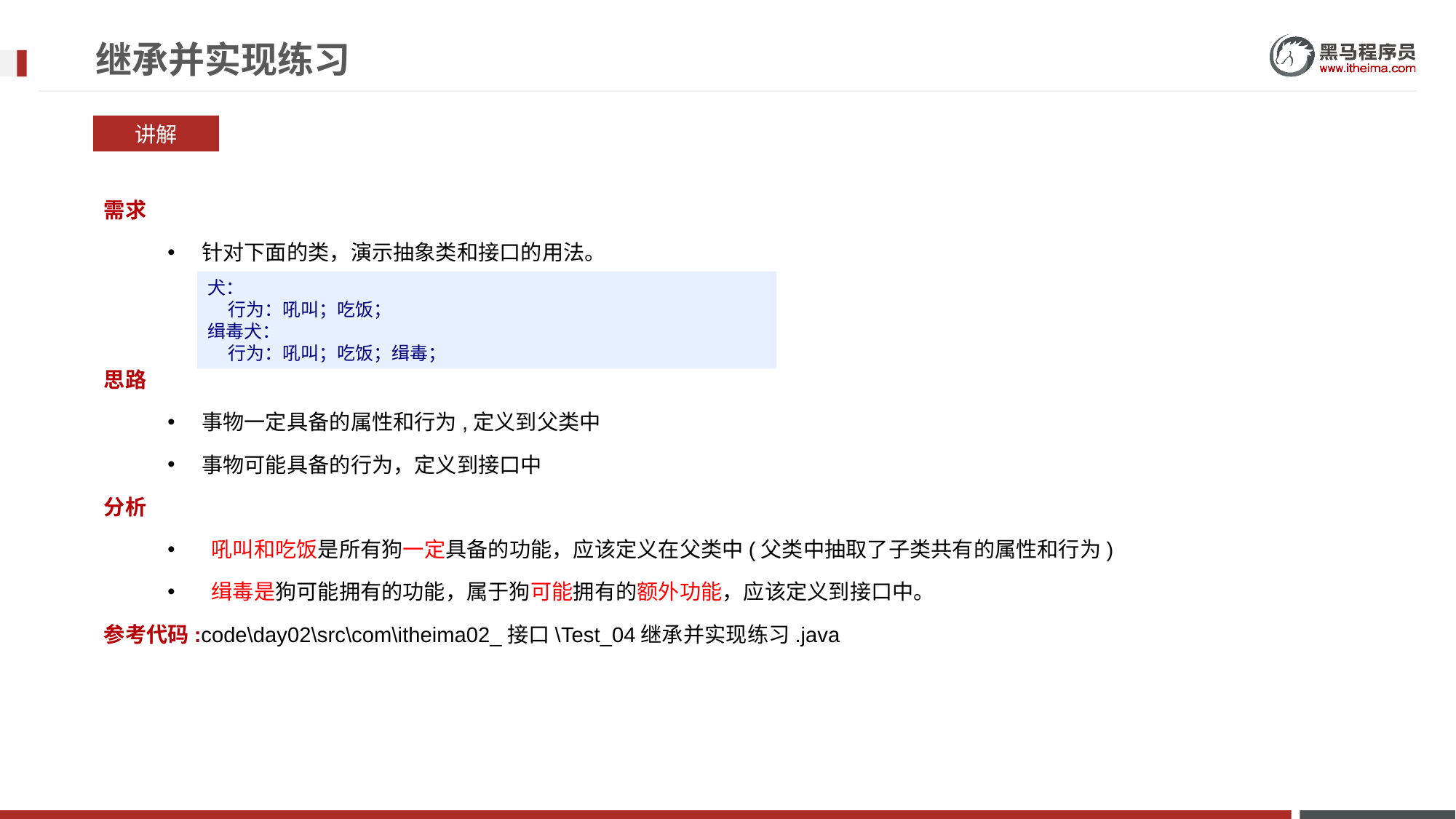

# 继承并实现练习
讲解
需求
针对下面的类，演示抽象类和接口的用法。

思路
事物一定具备的属性和行为,定义到父类中
事物可能具备的行为，定义到接口中
分析
 吼叫和吃饭是所有狗一定具备的功能，应该定义在父类中(父类中抽取了子类共有的属性和行为)
 缉毒是狗可能拥有的功能，属于狗可能拥有的额外功能，应该定义到接口中。
参考代码:code\day02\src\com\itheima02_接口\Test_04继承并实现练习.java
犬：
    行为：吼叫；吃饭；
缉毒犬：
    行为：吼叫；吃饭；缉毒；